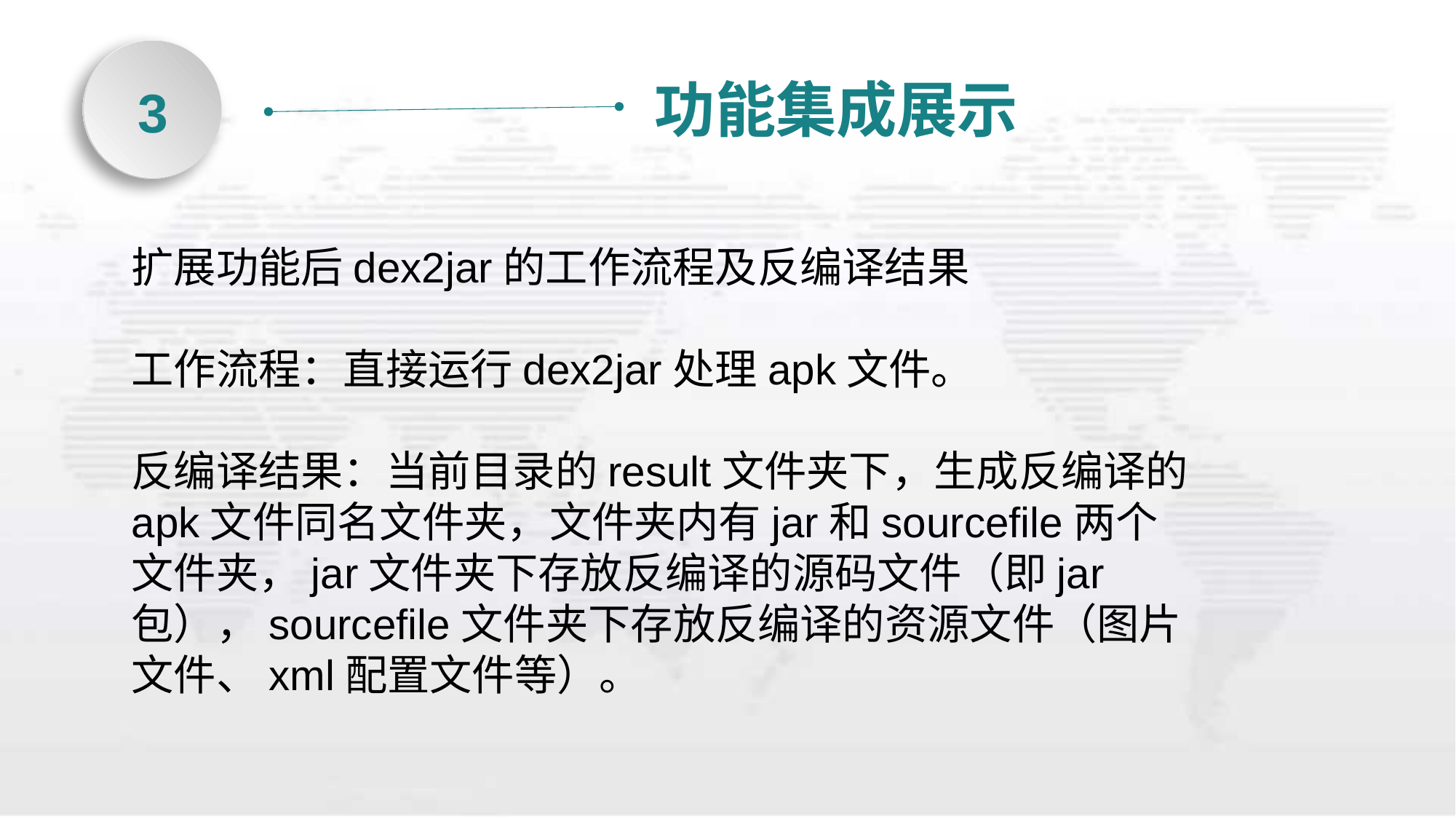

功能集成展示
3
扩展功能后dex2jar的工作流程及反编译结果

工作流程：直接运行dex2jar处理apk文件。

反编译结果：当前目录的result文件夹下，生成反编译的apk文件同名文件夹，文件夹内有jar和sourcefile两个文件夹，jar文件夹下存放反编译的源码文件（即jar包），sourcefile文件夹下存放反编译的资源文件（图片文件、xml配置文件等）。